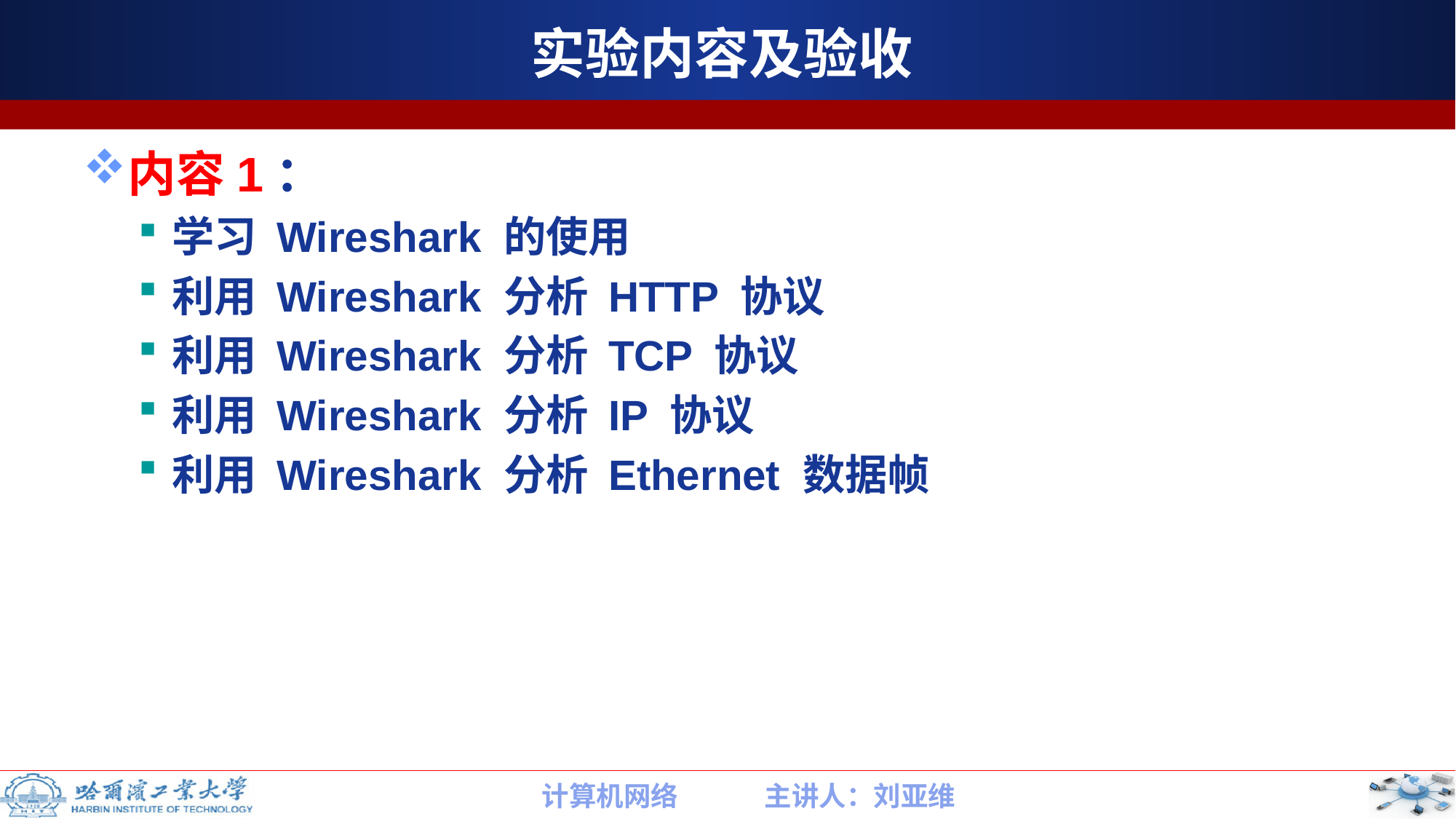

# 实验内容及验收
内容1：
学习 Wireshark 的使用
利用 Wireshark 分析 HTTP 协议
利用 Wireshark 分析 TCP 协议
利用 Wireshark 分析 IP 协议
利用 Wireshark 分析 Ethernet 数据帧